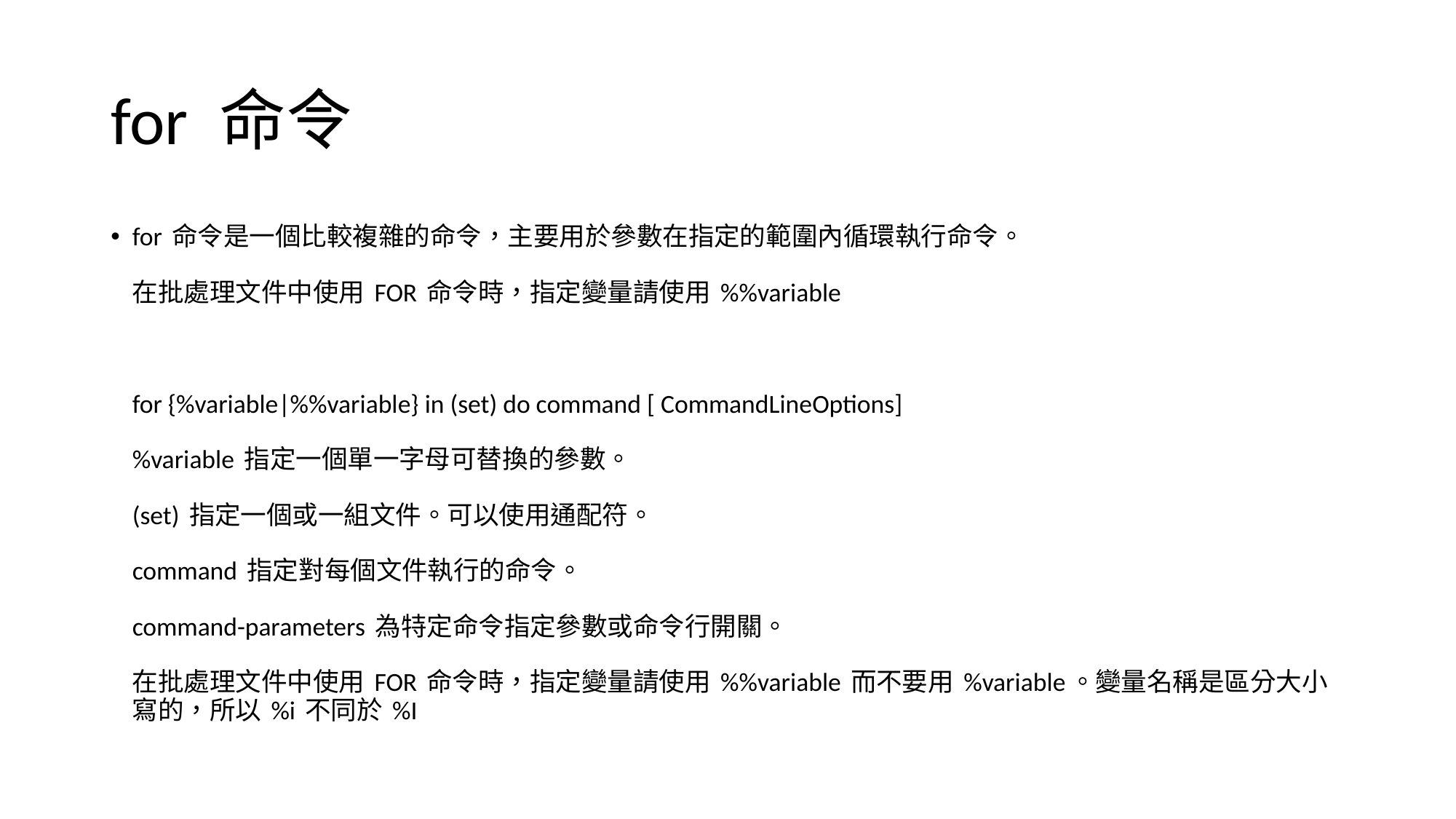

# for 命令
for 命令是一個比較複雜的命令，主要用於參數在指定的範圍內循環執行命令。
 
在批處理文件中使用 FOR 命令時，指定變量請使用 %%variable
 
 
 
for {%variable|%%variable} in (set) do command [ CommandLineOptions]
 
%variable 指定一個單一字母可替換的參數。
 
(set) 指定一個或一組文件。可以使用通配符。
 
command 指定對每個文件執行的命令。
 
command-parameters 為特定命令指定參數或命令行開關。
 
在批處理文件中使用 FOR 命令時，指定變量請使用 %%variable 而不要用 %variable。變量名稱是區分大小寫的，所以 %i 不同於 %I